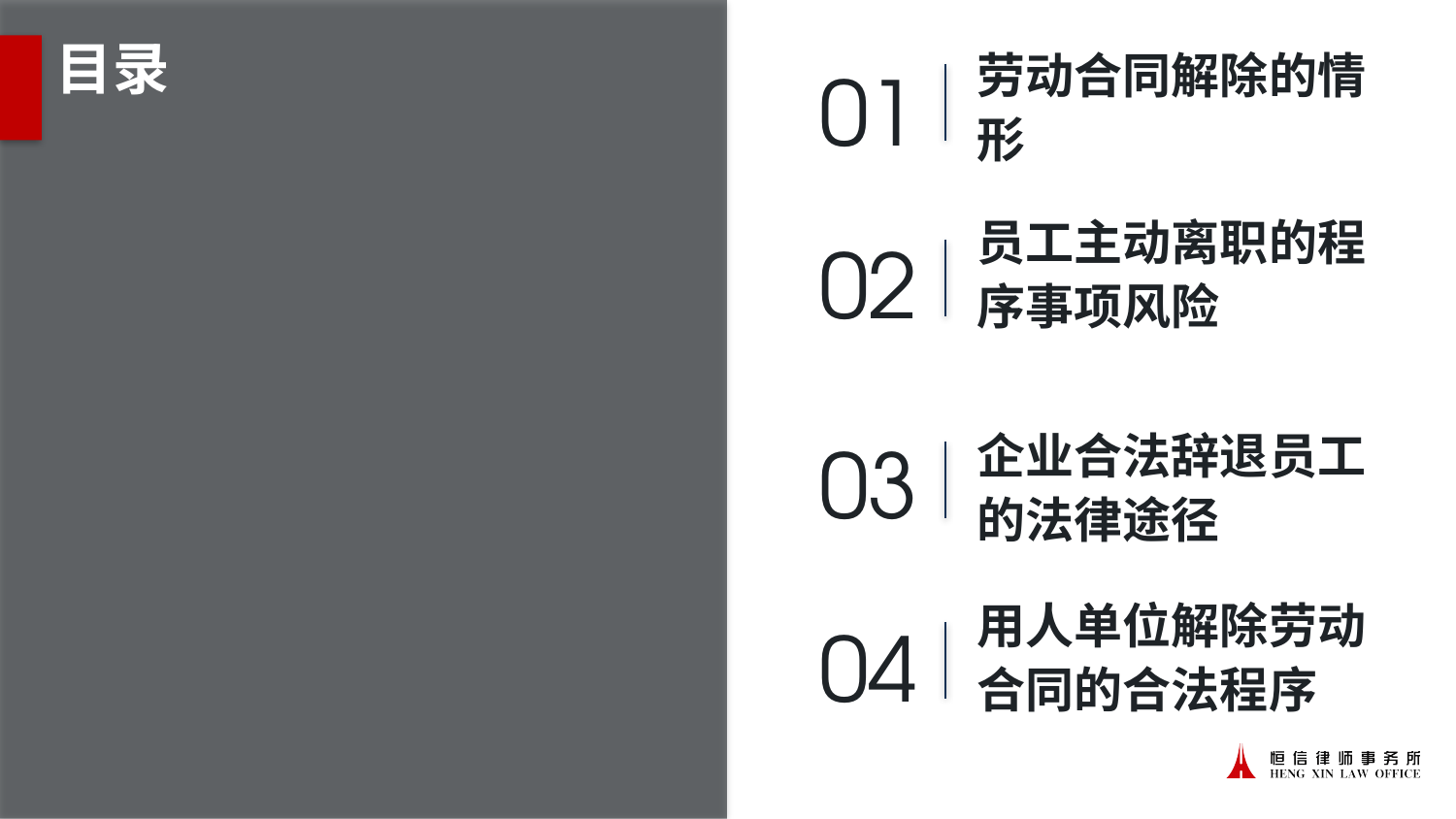

目录
劳动合同解除的情形

01
员工主动离职的程序事项风险
02
企业合法辞退员工的法律途径
03
用人单位解除劳动合同的合法程序
04